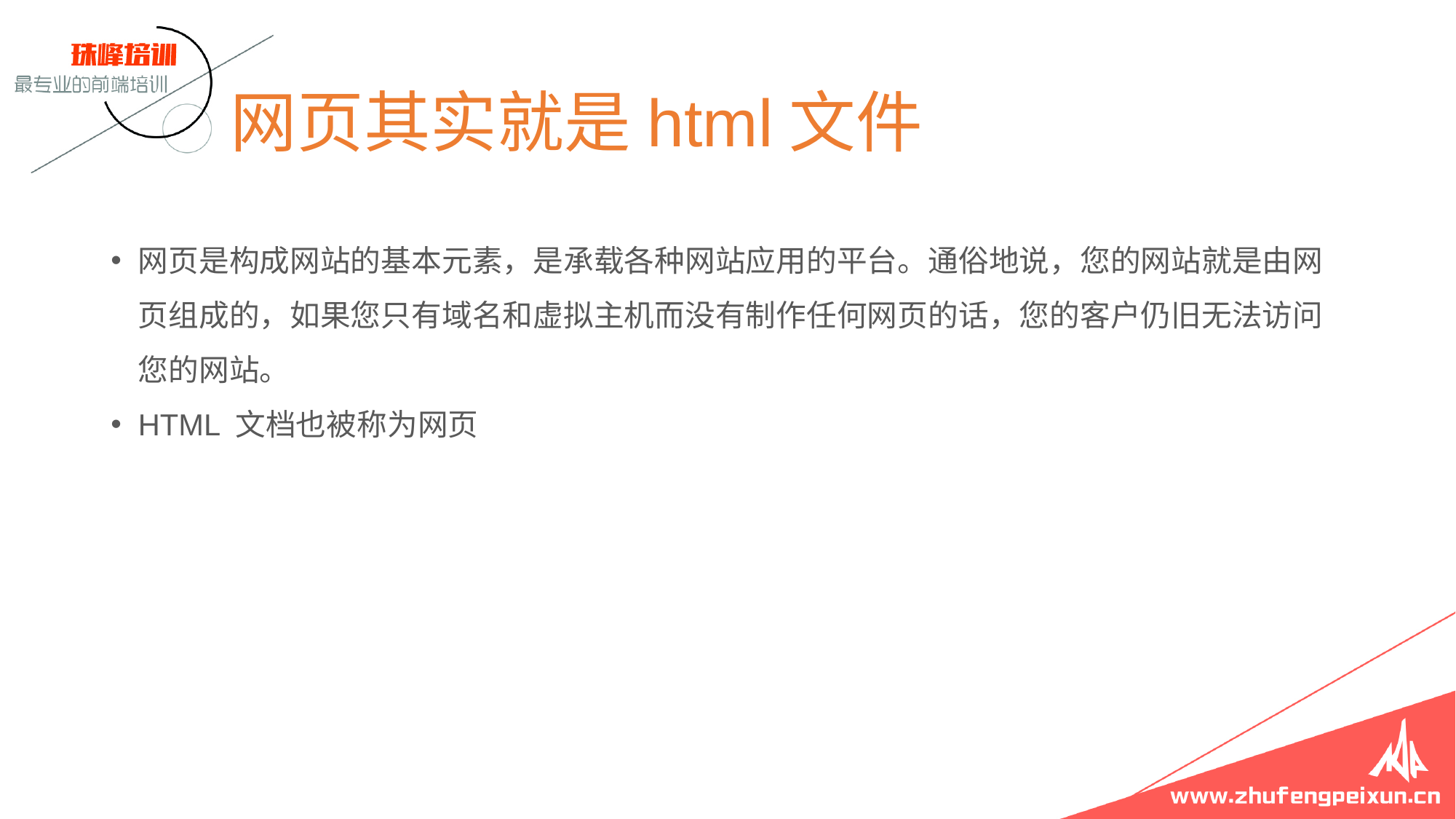

# 网页其实就是html文件
网页是构成网站的基本元素，是承载各种网站应用的平台。通俗地说，您的网站就是由网页组成的，如果您只有域名和虚拟主机而没有制作任何网页的话，您的客户仍旧无法访问您的网站。
HTML 文档也被称为网页